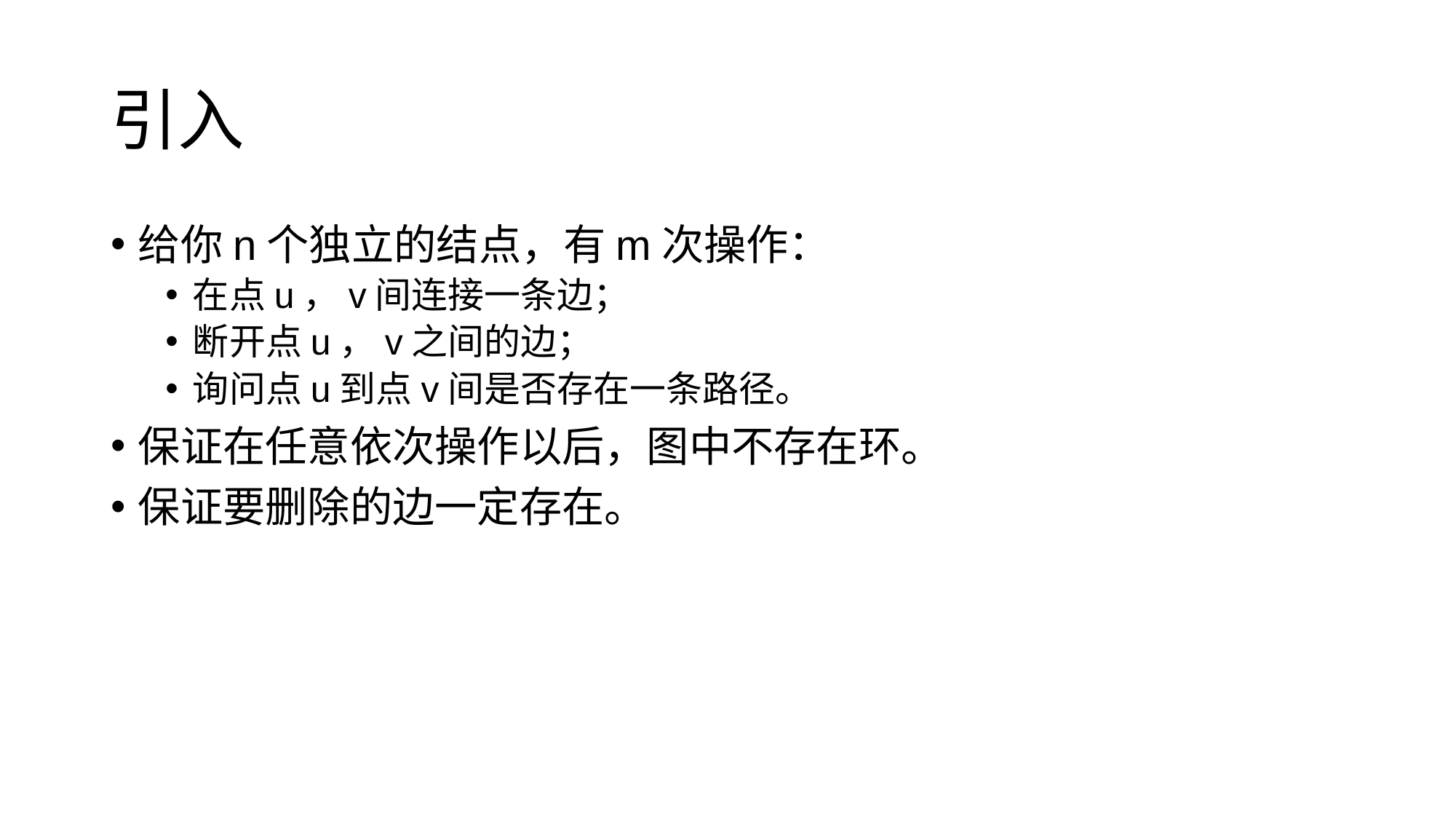

# 引入
给你n个独立的结点，有m次操作：
在点u，v间连接一条边；
断开点u，v之间的边；
询问点u到点v间是否存在一条路径。
保证在任意依次操作以后，图中不存在环。
保证要删除的边一定存在。